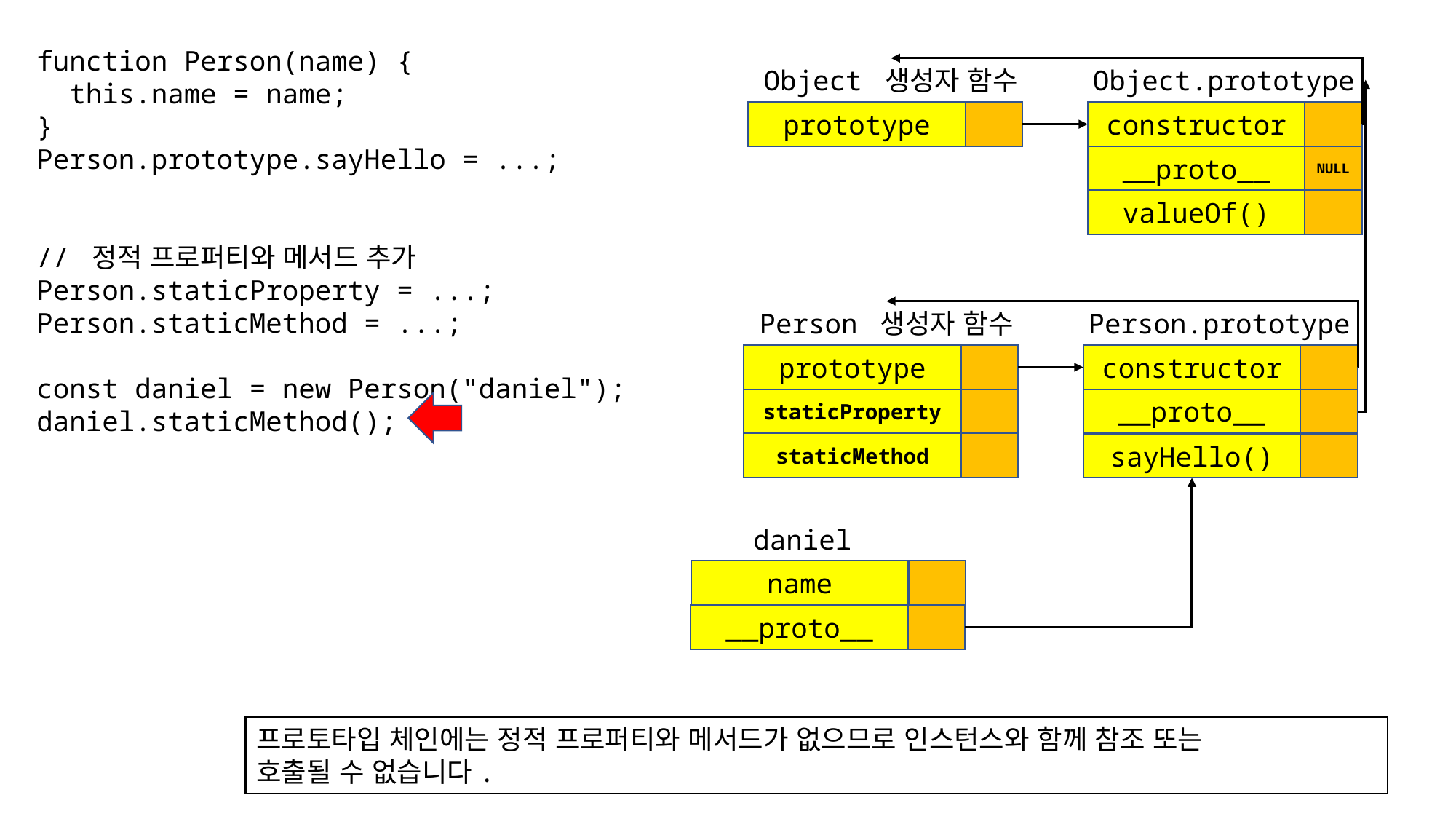

function Person(name) {
  this.name = name;
}
Person.prototype.sayHello = ...;

// 정적 프로퍼티와 메서드 추가
Person.staticProperty = ...;
Person.staticMethod = ...;

const daniel = new Person("daniel");
daniel.staticMethod();

Object 생성자 함수
Object.prototype
prototype

constructor

__proto__
NULL
valueOf()

Person 생성자 함수
Person.prototype
prototype

constructor

staticProperty

__proto__

staticMethod

sayHello()

daniel
name

__proto__

프로토타입 체인에는 정적 프로퍼티와 메서드가 없으므로 인스턴스와 함께 참조 또는
호출될 수 없습니다.